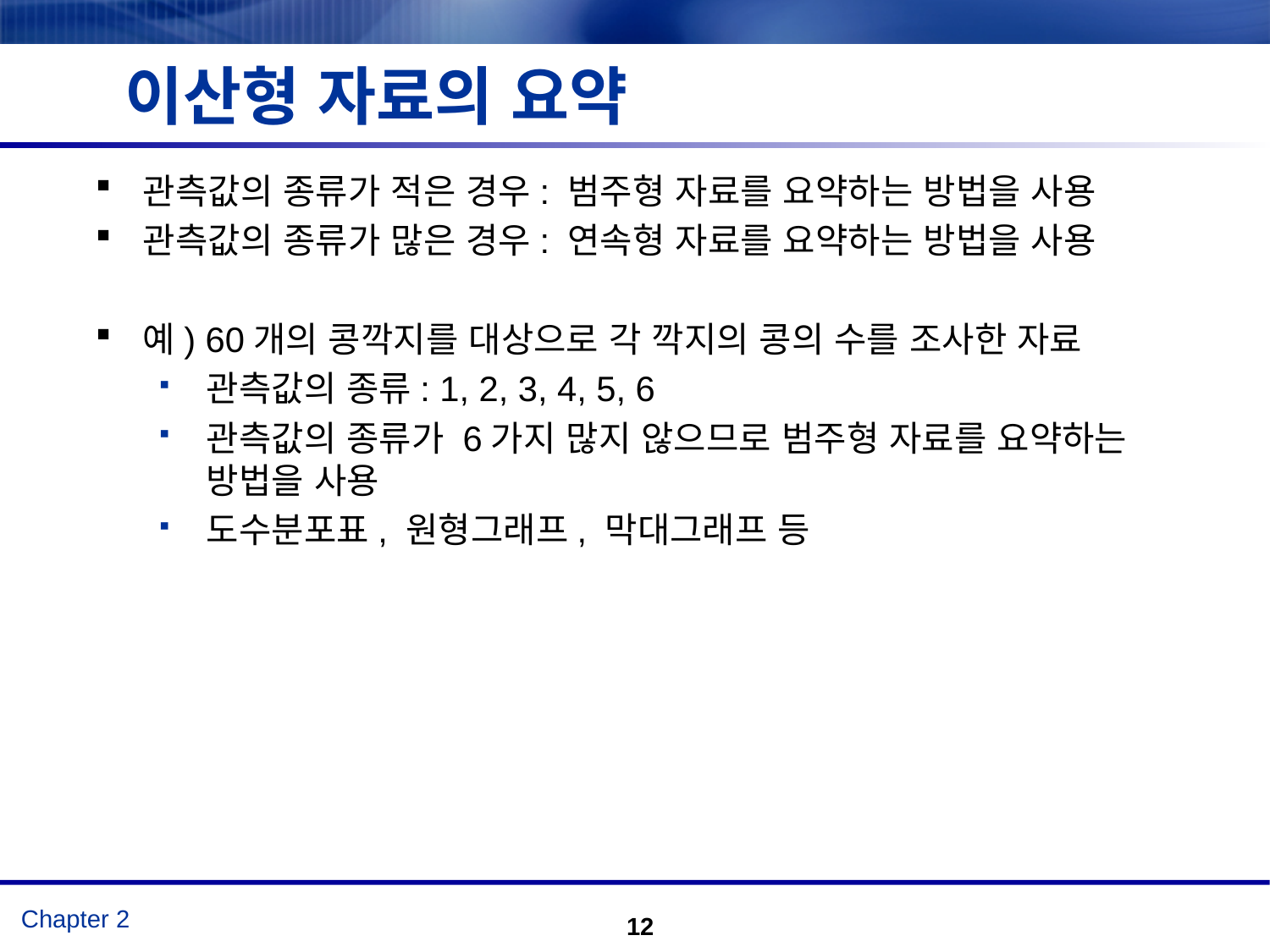

# 이산형 자료의 요약
관측값의 종류가 적은 경우: 범주형 자료를 요약하는 방법을 사용
관측값의 종류가 많은 경우: 연속형 자료를 요약하는 방법을 사용

예) 60개의 콩깍지를 대상으로 각 깍지의 콩의 수를 조사한 자료
관측값의 종류: 1, 2, 3, 4, 5, 6
관측값의 종류가 6가지 많지 않으므로 범주형 자료를 요약하는 방법을 사용
도수분포표, 원형그래프, 막대그래프 등
12